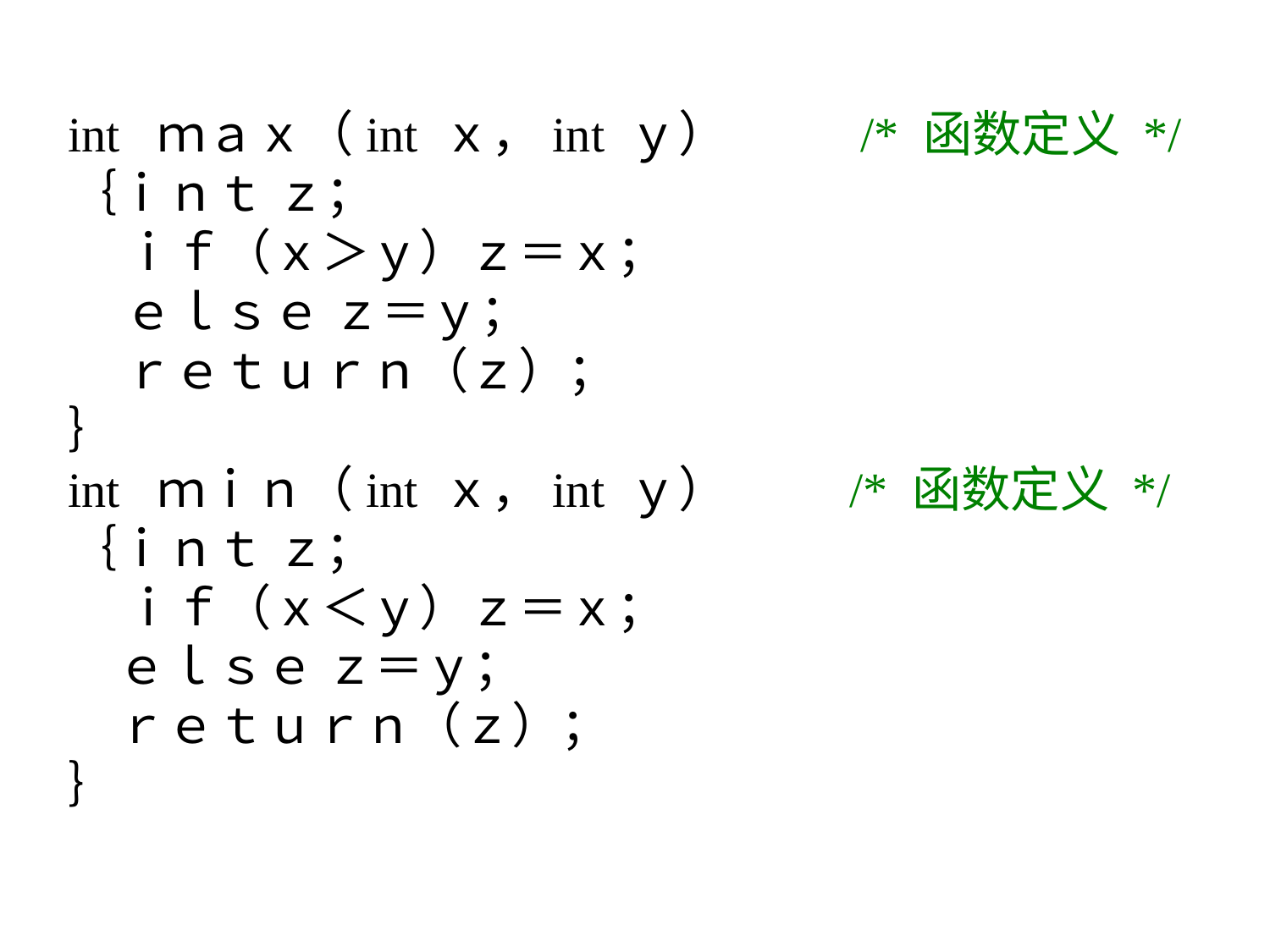

int  ｍａｘ（int ｘ，int ｙ）           /* 函数定义 */
｛ｉｎｔ ｚ；
    ｉｆ（ｘ＞ｙ）ｚ＝ｘ；
    ｅｌｓｅ ｚ＝ｙ；
    ｒｅｔｕｒｎ（ｚ）；
｝
int  ｍｉｎ（int ｘ，int ｙ）          /* 函数定义 */
｛ｉｎｔ ｚ；
    ｉｆ（ｘ＜ｙ）ｚ＝ｘ；
　ｅｌｓｅ ｚ＝ｙ；
　ｒｅｔｕｒｎ（ｚ）；
｝